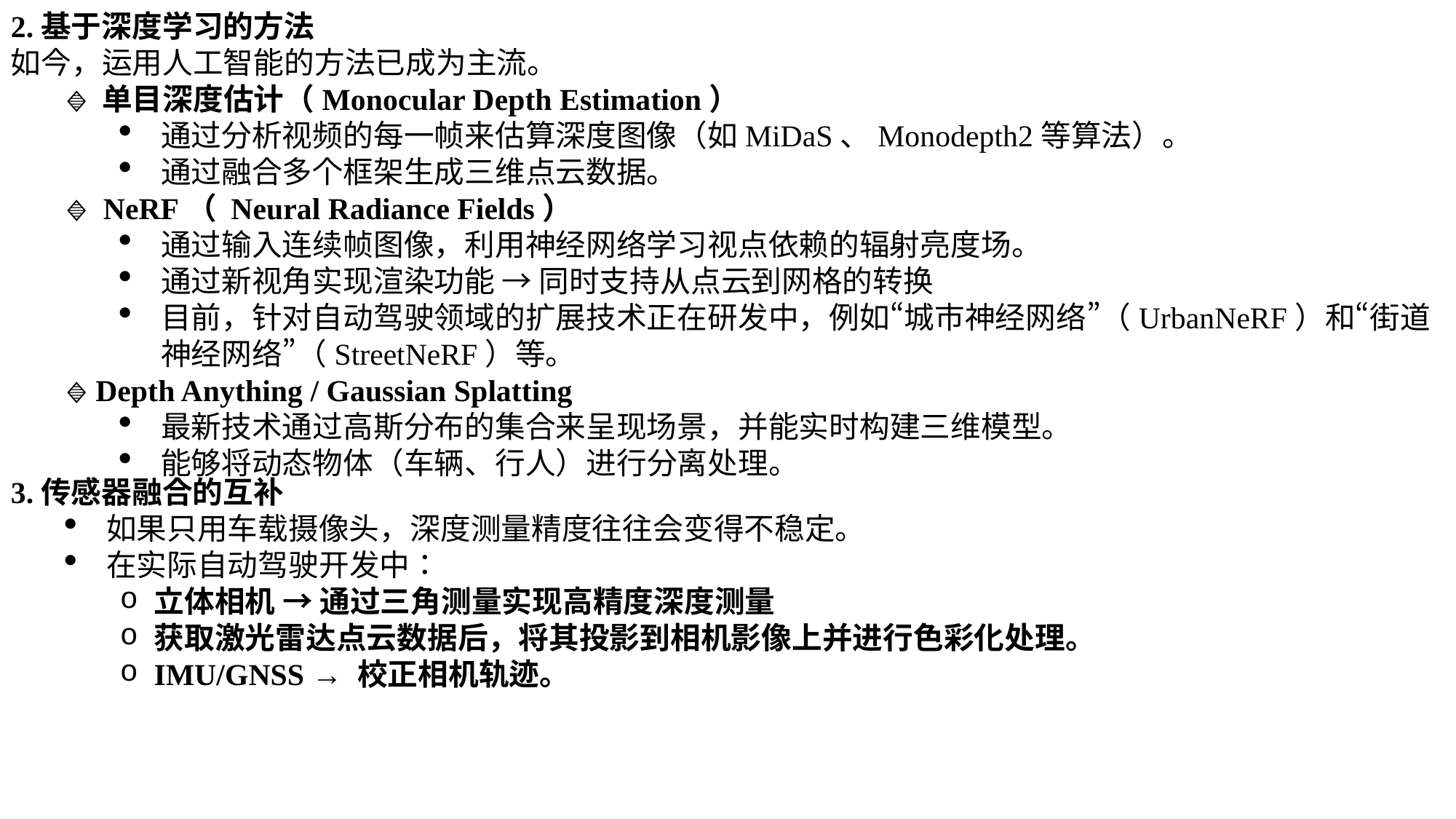

2.基于深度学习的方法
如今，运用人工智能的方法已成为主流。
🔹 单目深度估计（Monocular Depth Estimation）
通过分析视频的每一帧来估算深度图像（如MiDaS、Monodepth2等算法）。
通过融合多个框架生成三维点云数据。
🔹  NeRF（ Neural Radiance Fields）
通过输入连续帧图像，利用神经网络学习视点依赖的辐射亮度场。
通过新视角实现渲染功能 → 同时支持从点云到网格的转换
目前，针对自动驾驶领域的扩展技术正在研发中，例如“城市神经网络”（UrbanNeRF）和“街道神经网络”（StreetNeRF）等。
🔹 Depth Anything / Gaussian Splatting
最新技术通过高斯分布的集合来呈现场景，并能实时构建三维模型。
能够将动态物体（车辆、行人）进行分离处理。
3.传感器融合的互补
如果只用车载摄像头，深度测量精度往往会变得不稳定。
在实际自动驾驶开发中：
立体相机 → 通过三角测量实现高精度深度测量
获取激光雷达点云数据后，将其投影到相机影像上并进行色彩化处理。
IMU/GNSS → 校正相机轨迹。